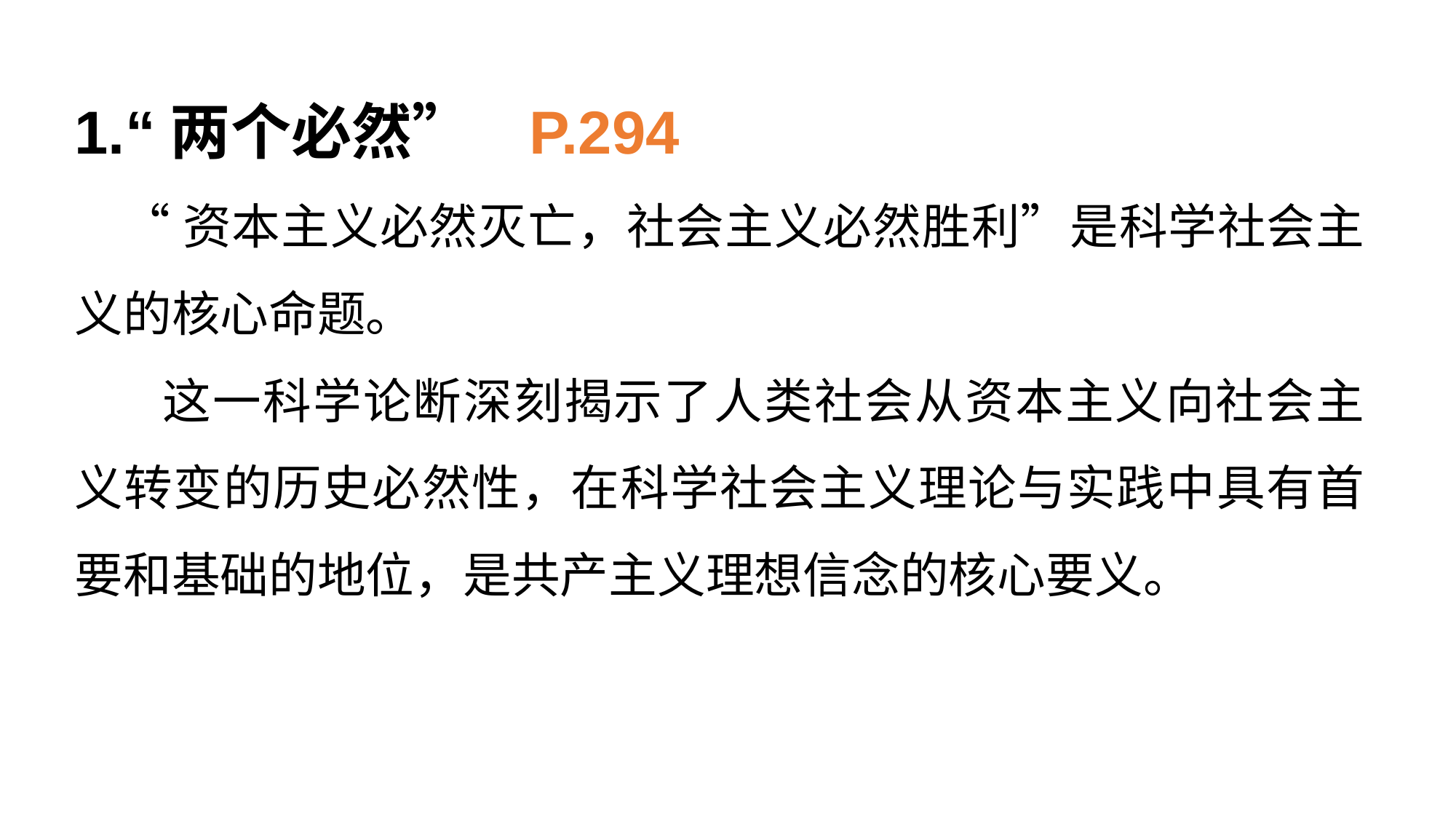

1.“两个必然”   P.294
    “资本主义必然灭亡，社会主义必然胜利”是科学社会主义的核心命题。
      这一科学论断深刻揭示了人类社会从资本主义向社会主义转变的历史必然性，在科学社会主义理论与实践中具有首要和基础的地位，是共产主义理想信念的核心要义。